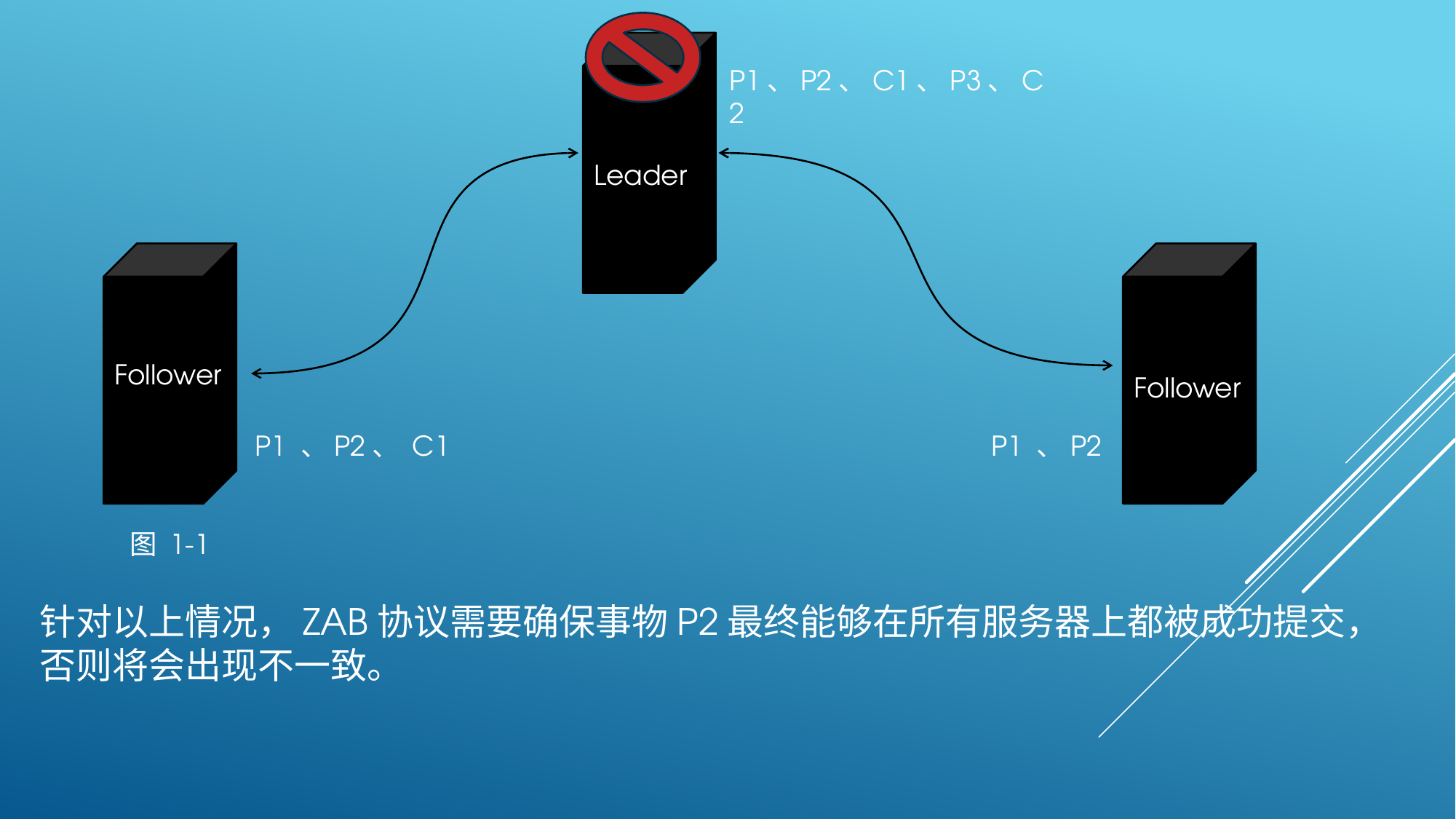

P1、P2、C1、P3、C2
Leader

Follower
Follower
P1 、P2、 C1
P1 、P2
图 1-1
针对以上情况，ZAB协议需要确保事物P2最终能够在所有服务器上都被成功提交，否则将会出现不一致。